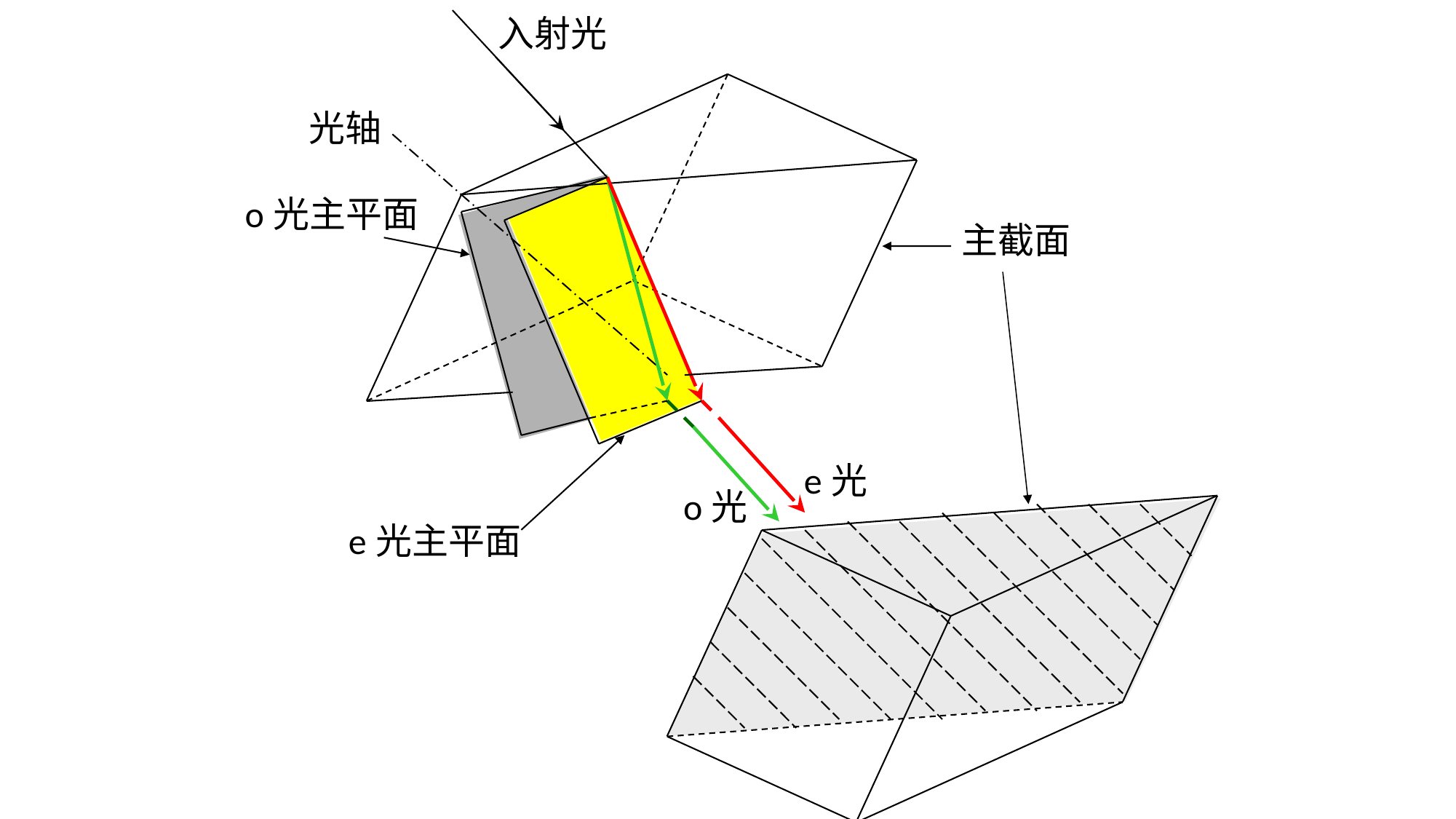

入射光

光轴

o光主平面

主截面

e光
o光

e光主平面